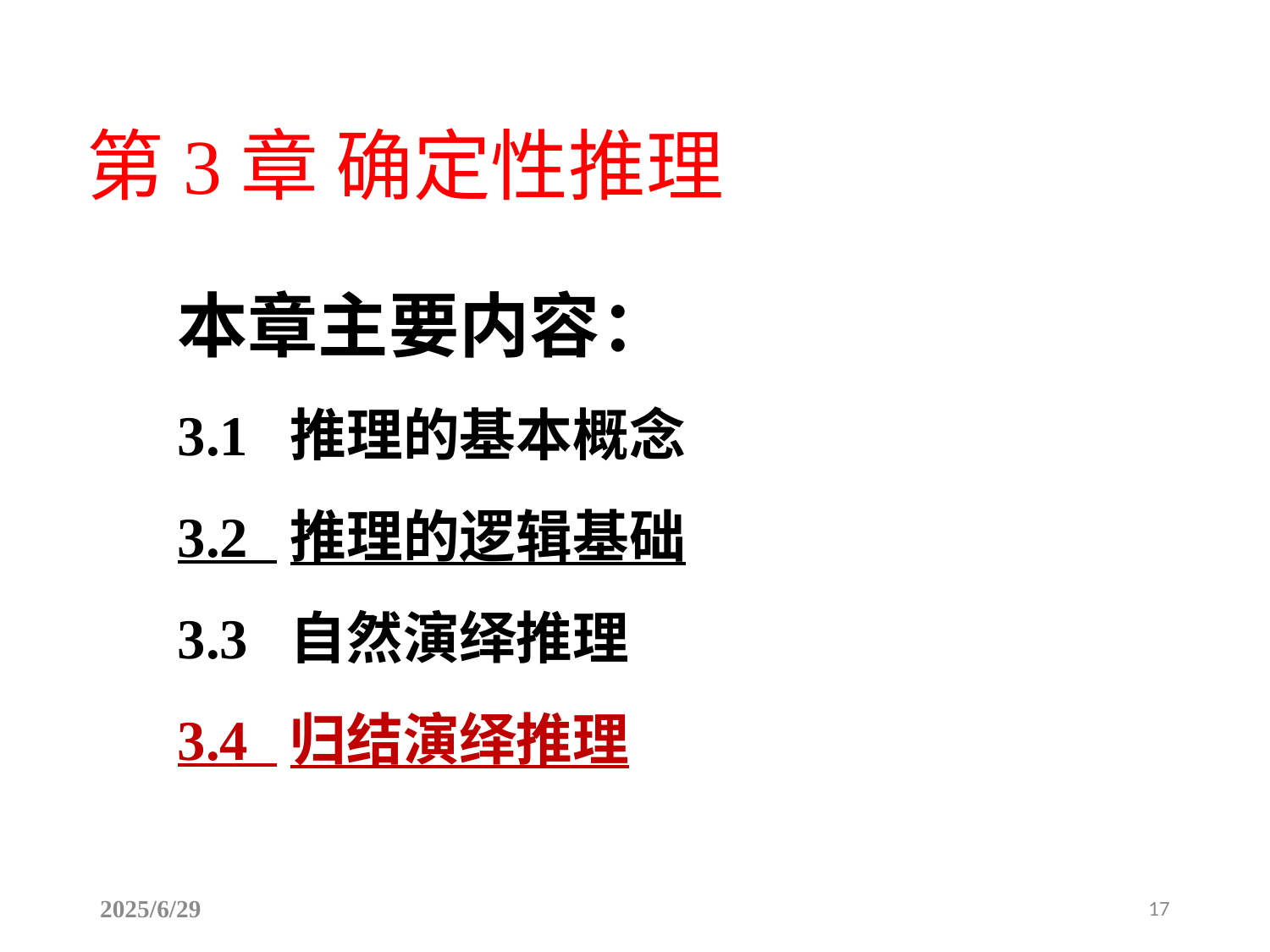

# 第3章 确定性推理
本章主要内容：
3.1  推理的基本概念
3.2  推理的逻辑基础
3.3  自然演绎推理
3.4  归结演绎推理
2025/6/29
17